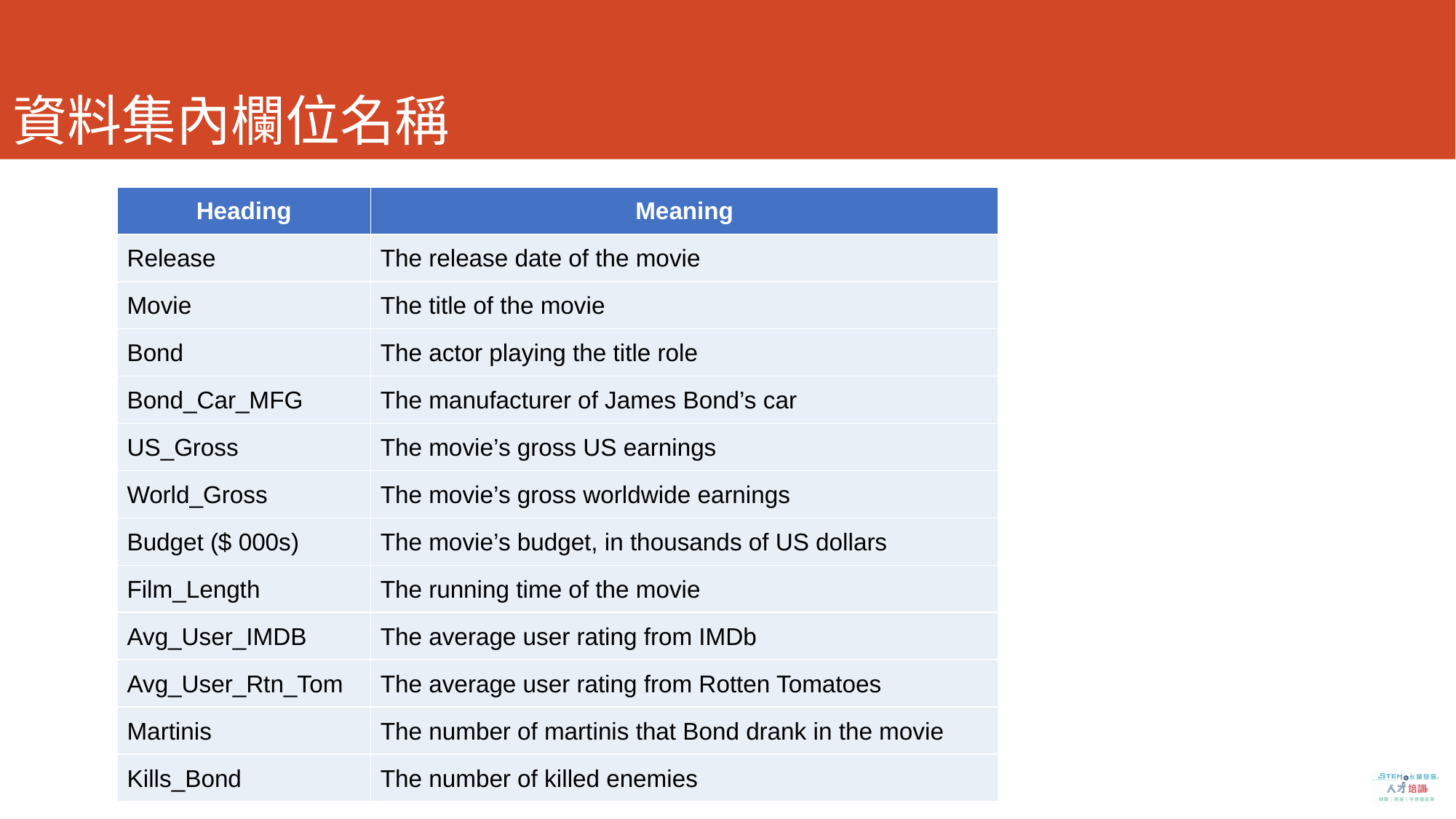

# 資料集內欄位名稱
| Heading | Meaning |
| --- | --- |
| Release | The release date of the movie |
| Movie | The title of the movie |
| Bond | The actor playing the title role |
| Bond\_Car\_MFG | The manufacturer of James Bond’s car |
| US\_Gross | The movie’s gross US earnings |
| World\_Gross | The movie’s gross worldwide earnings |
| Budget ($ 000s) | The movie’s budget, in thousands of US dollars |
| Film\_Length | The running time of the movie |
| Avg\_User\_IMDB | The average user rating from IMDb |
| Avg\_User\_Rtn\_Tom | The average user rating from Rotten Tomatoes |
| Martinis | The number of martinis that Bond drank in the movie |
| Kills\_Bond | The number of killed enemies |